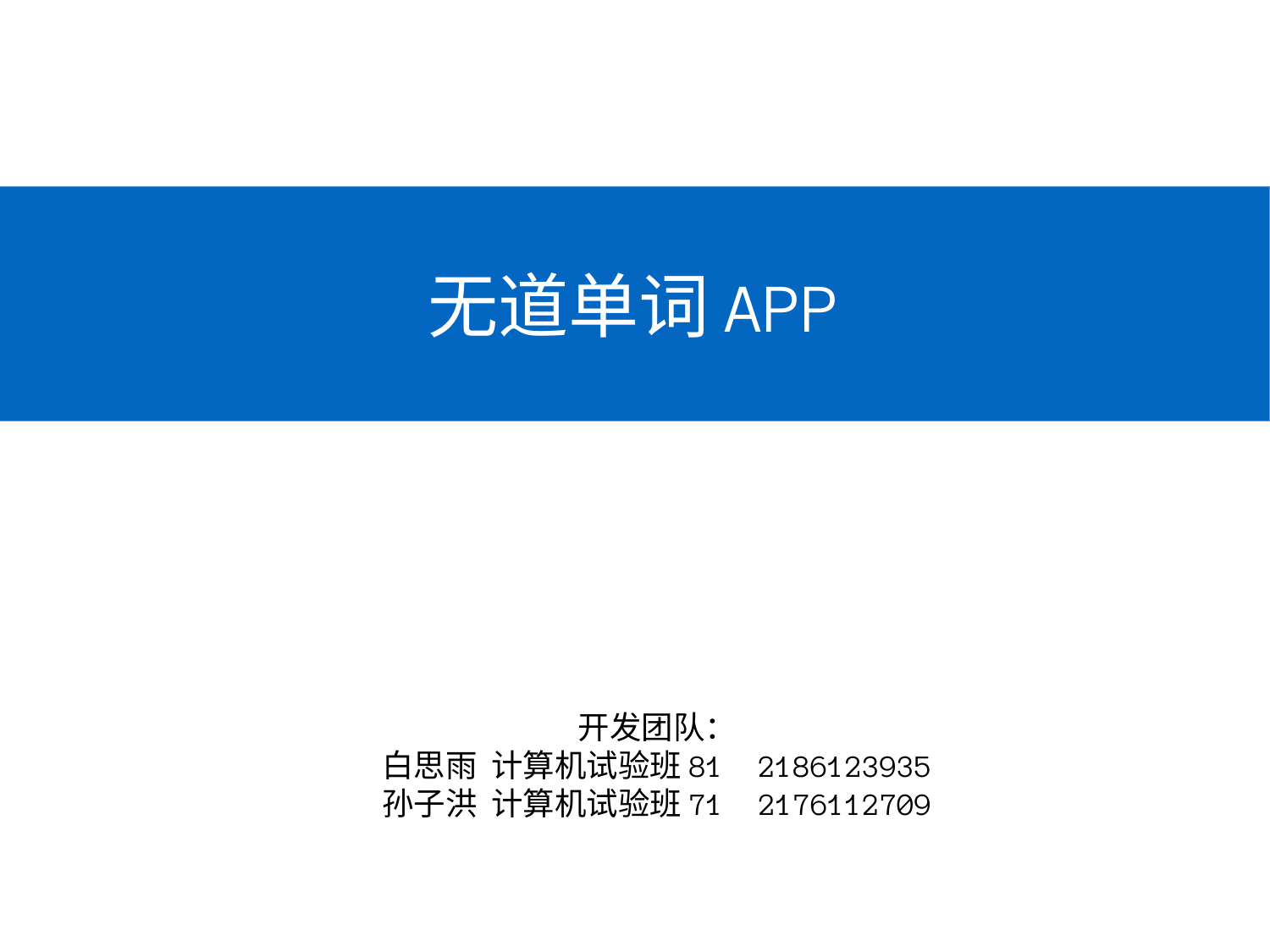

无道单词APP
开发团队：
白思雨  计算机试验班81  2186123935
孙子洪  计算机试验班71  2176112709